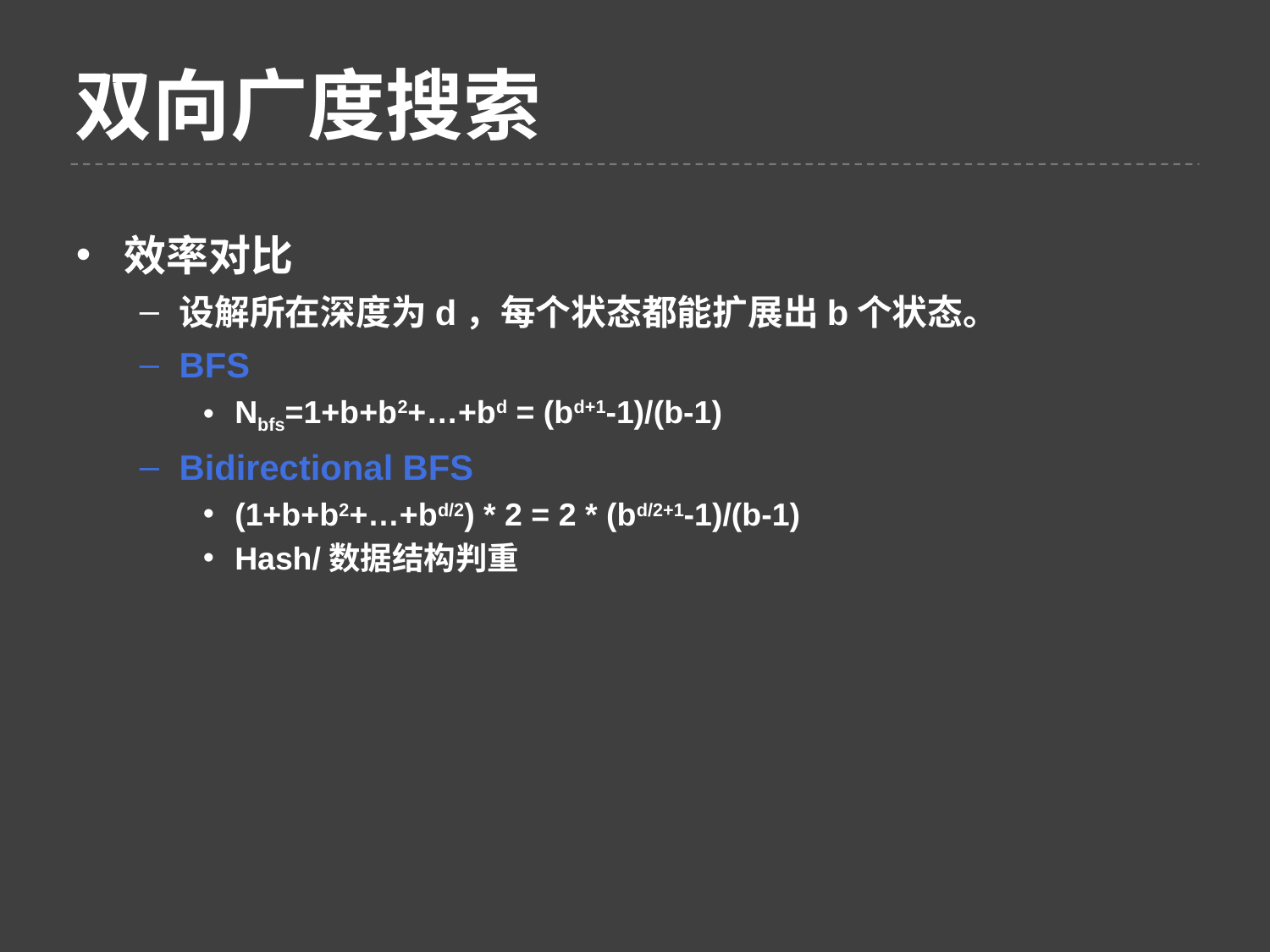

双向广度搜索

效率对比
设解所在深度为d，每个状态都能扩展出b个状态。
BFS
Nbfs=1+b+b2+…+bd = (bd+1-1)/(b-1)
Bidirectional BFS
(1+b+b2+…+bd/2) * 2 = 2 * (bd/2+1-1)/(b-1)
Hash/数据结构判重